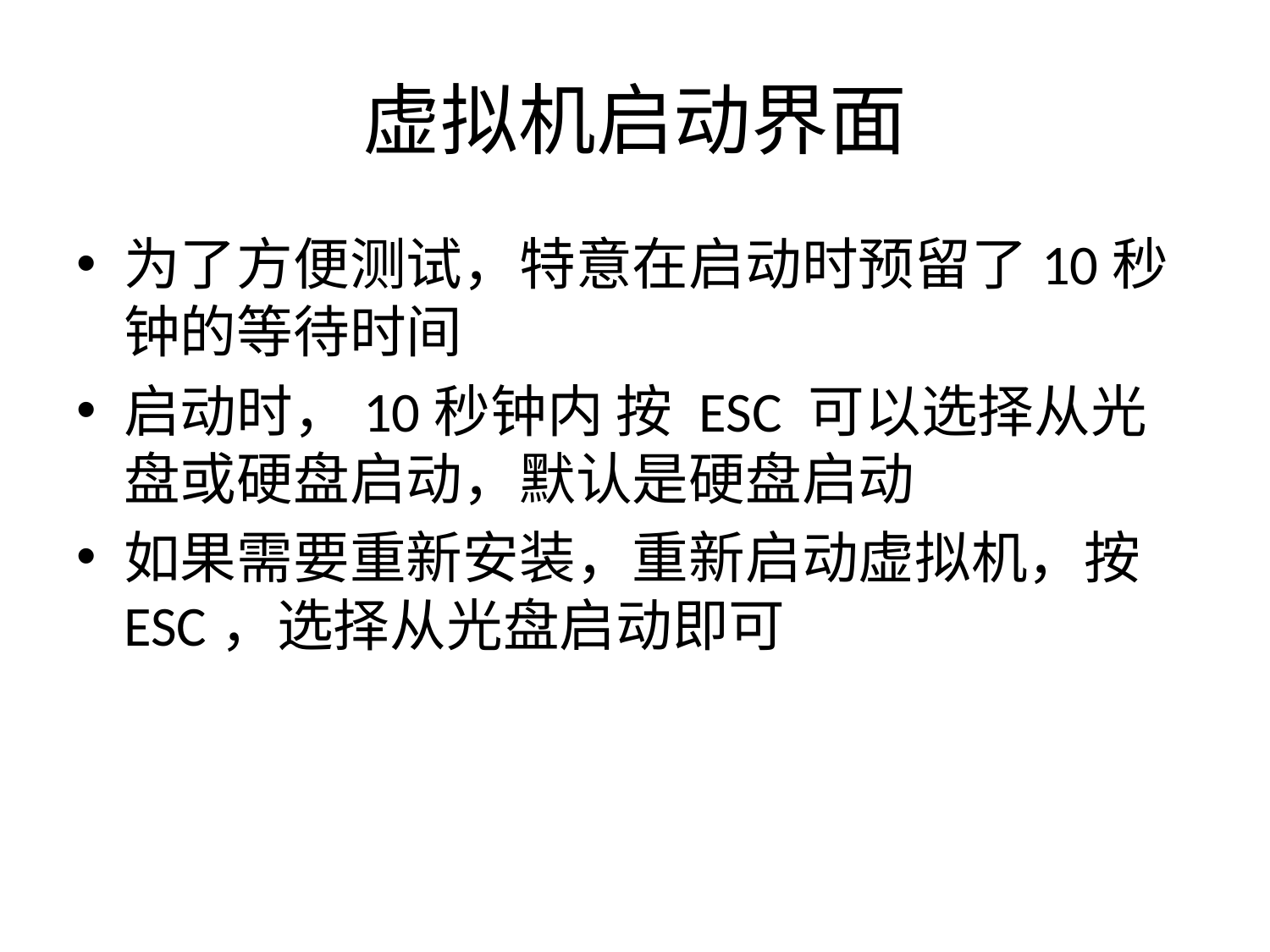

# 虚拟机启动界面
为了方便测试，特意在启动时预留了10秒钟的等待时间
启动时，10秒钟内 按 ESC 可以选择从光盘或硬盘启动，默认是硬盘启动
如果需要重新安装，重新启动虚拟机，按ESC，选择从光盘启动即可